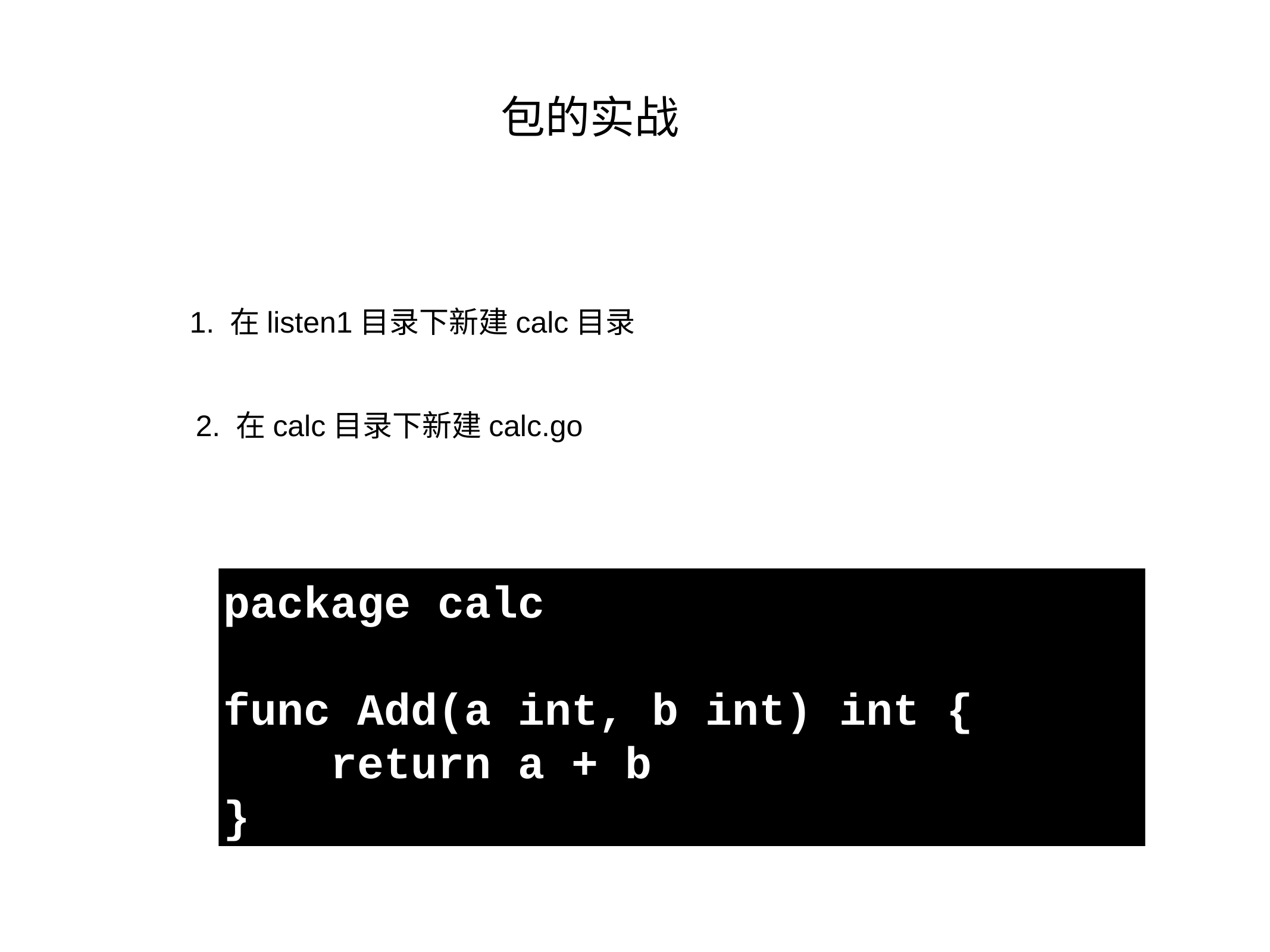

包的实战
1. 在listen1目录下新建calc目录
2. 在calc目录下新建calc.go
package calc

func Add(a int, b int) int {
    return a + b
}